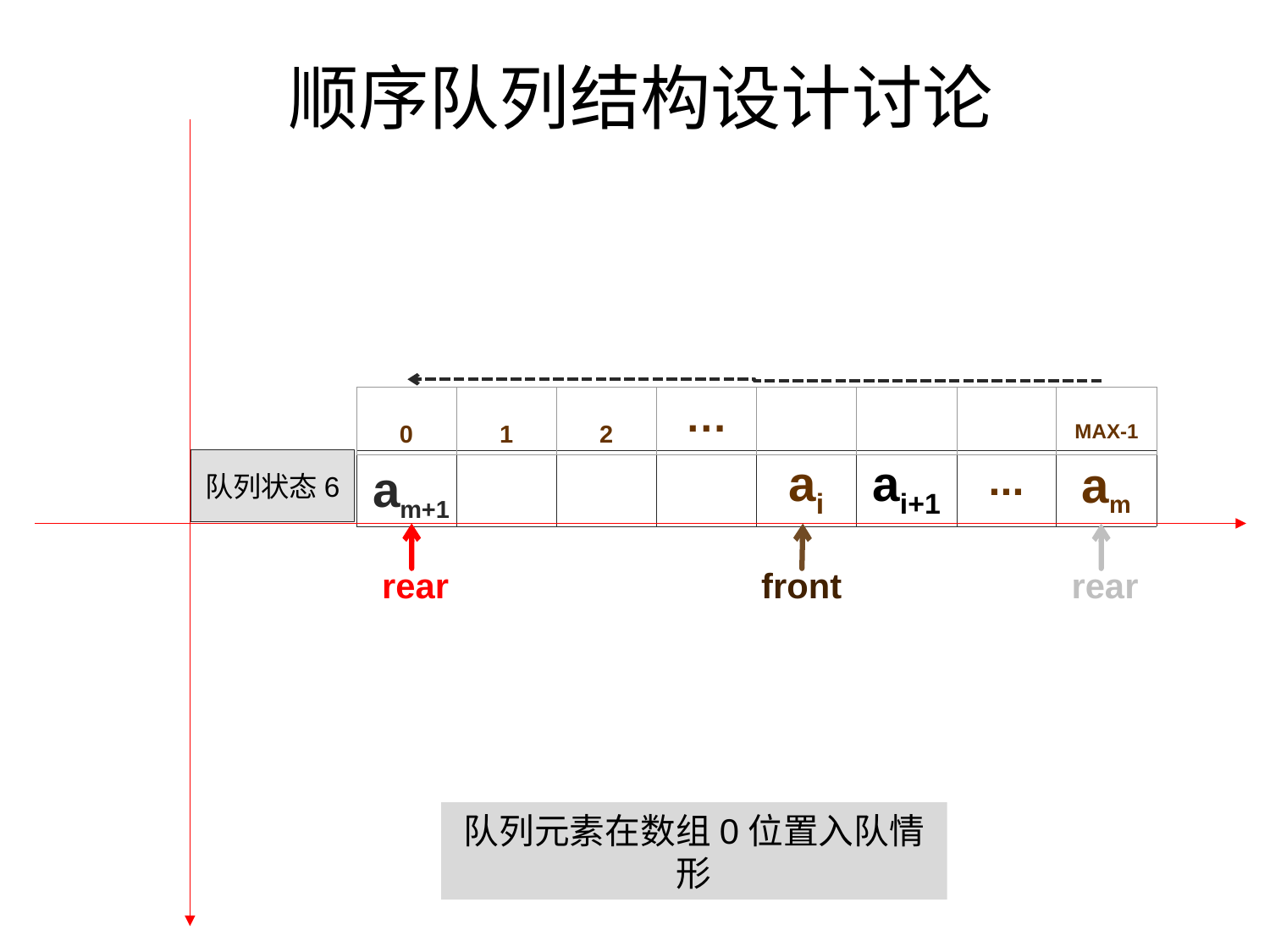

顺序队列结构设计讨论
| 0 | 1 | 2 | … |  |  |  | MAX-1 |
| --- | --- | --- | --- | --- | --- | --- | --- |
队列状态6
|  |  |  |  | ai | ai+1 | ... | am |
| --- | --- | --- | --- | --- | --- | --- | --- |
am+1

rear

front

rear
队列元素在数组0位置入队情形